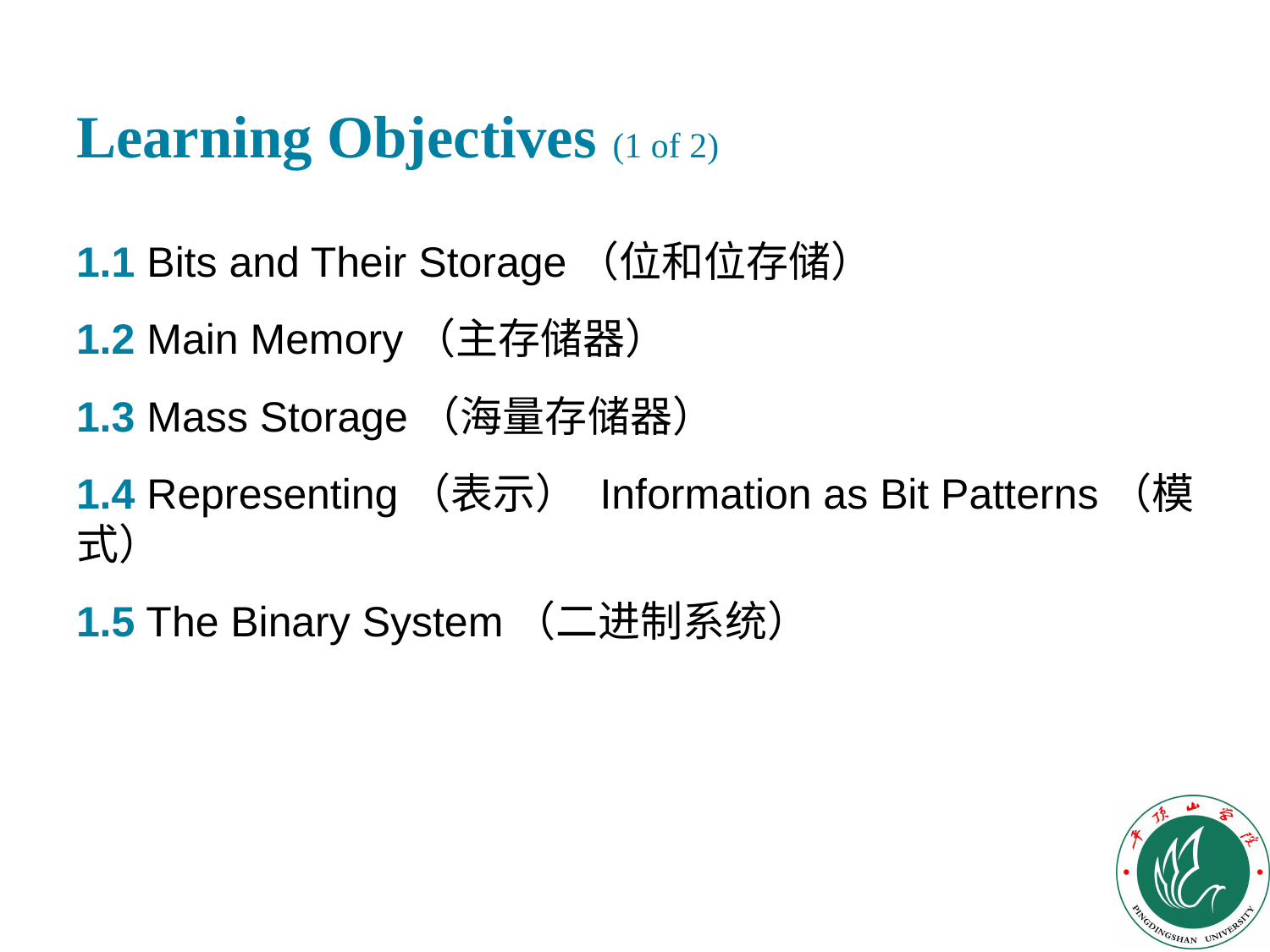

# Learning Objectives (1 of 2)
1.1 Bits and Their Storage（位和位存储）
1.2 Main Memory（主存储器）
1.3 Mass Storage（海量存储器）
1.4 Representing（表示） Information as Bit Patterns（模式）
1.5 The Binary System（二进制系统）